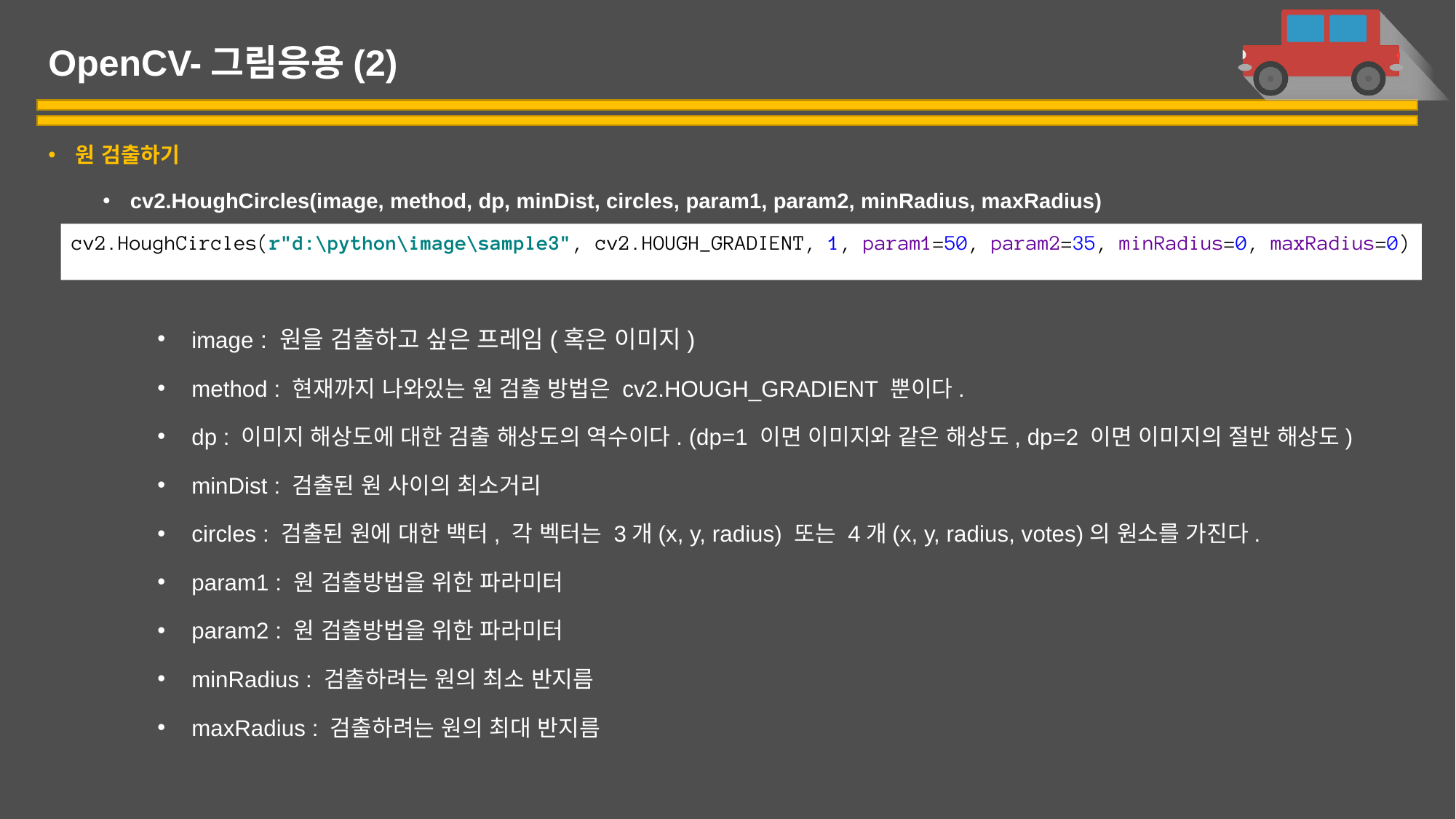

# OpenCV-그림응용(2)
원 검출하기
cv2.HoughCircles(image, method, dp, minDist, circles, param1, param2, minRadius, maxRadius)

image : 원을 검출하고 싶은 프레임(혹은 이미지)
method : 현재까지 나와있는 원 검출 방법은 cv2.HOUGH_GRADIENT 뿐이다.
dp : 이미지 해상도에 대한 검출 해상도의 역수이다. (dp=1 이면 이미지와 같은 해상도, dp=2 이면 이미지의 절반 해상도)
minDist : 검출된 원 사이의 최소거리
circles : 검출된 원에 대한 백터, 각 벡터는 3개(x, y, radius) 또는 4개(x, y, radius, votes)의 원소를 가진다.
param1 : 원 검출방법을 위한 파라미터
param2 : 원 검출방법을 위한 파라미터
minRadius : 검출하려는 원의 최소 반지름
maxRadius : 검출하려는 원의 최대 반지름

cv2.HoughCircles(r"d:\python\image\sample3", cv2.HOUGH_GRADIENT, 1, param1=50, param2=35, minRadius=0, maxRadius=0)